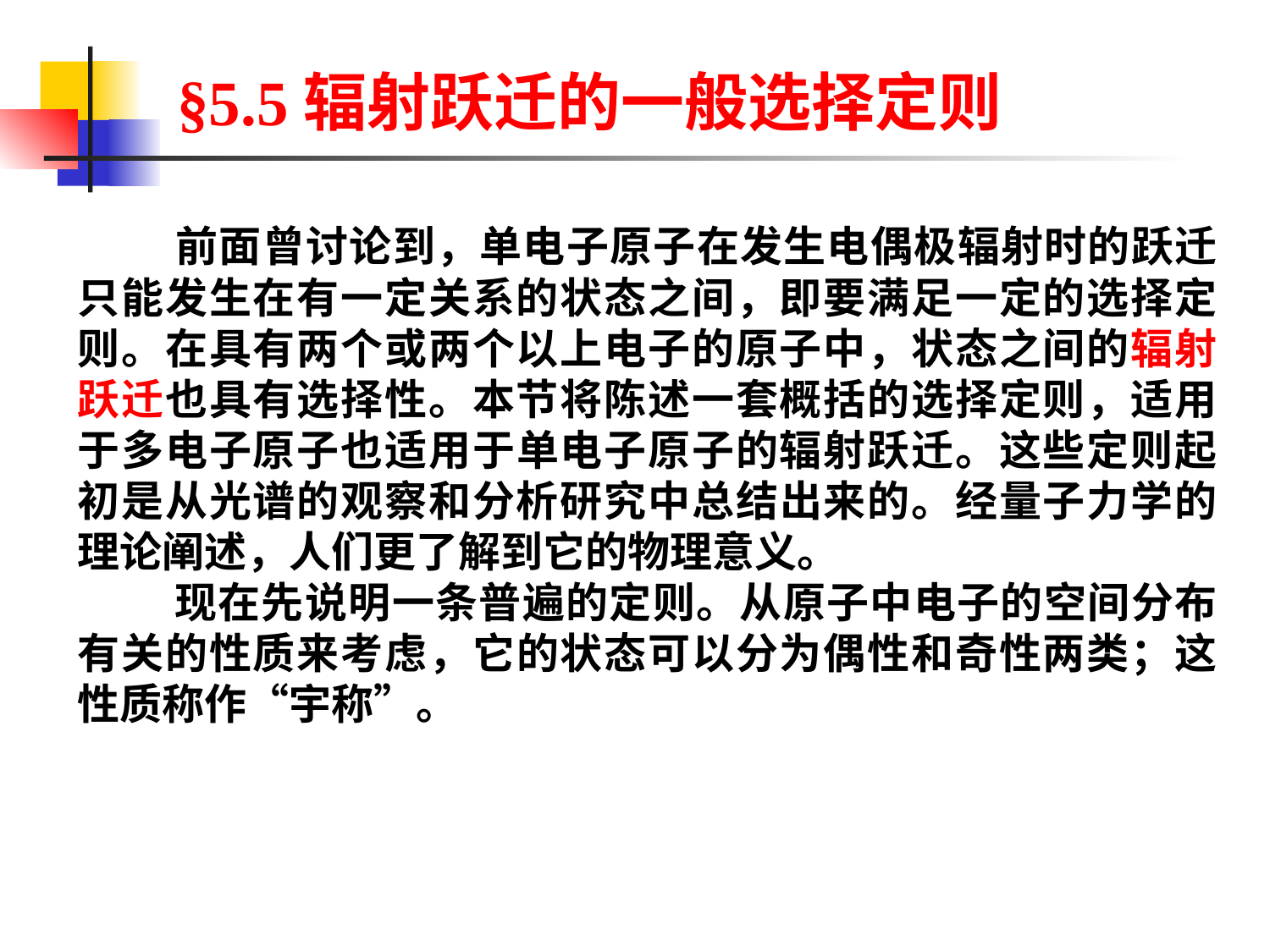

§5.5辐射跃迁的一般选择定则
       前面曾讨论到，单电子原子在发生电偶极辐射时的跃迁只能发生在有一定关系的状态之间，即要满足一定的选择定则。在具有两个或两个以上电子的原子中，状态之间的辐射跃迁也具有选择性。本节将陈述一套概括的选择定则，适用于多电子原子也适用于单电子原子的辐射跃迁。这些定则起初是从光谱的观察和分析研究中总结出来的。经量子力学的理论阐述，人们更了解到它的物理意义。
        现在先说明一条普遍的定则。从原子中电子的空间分布有关的性质来考虑，它的状态可以分为偶性和奇性两类；这性质称作“宇称”。